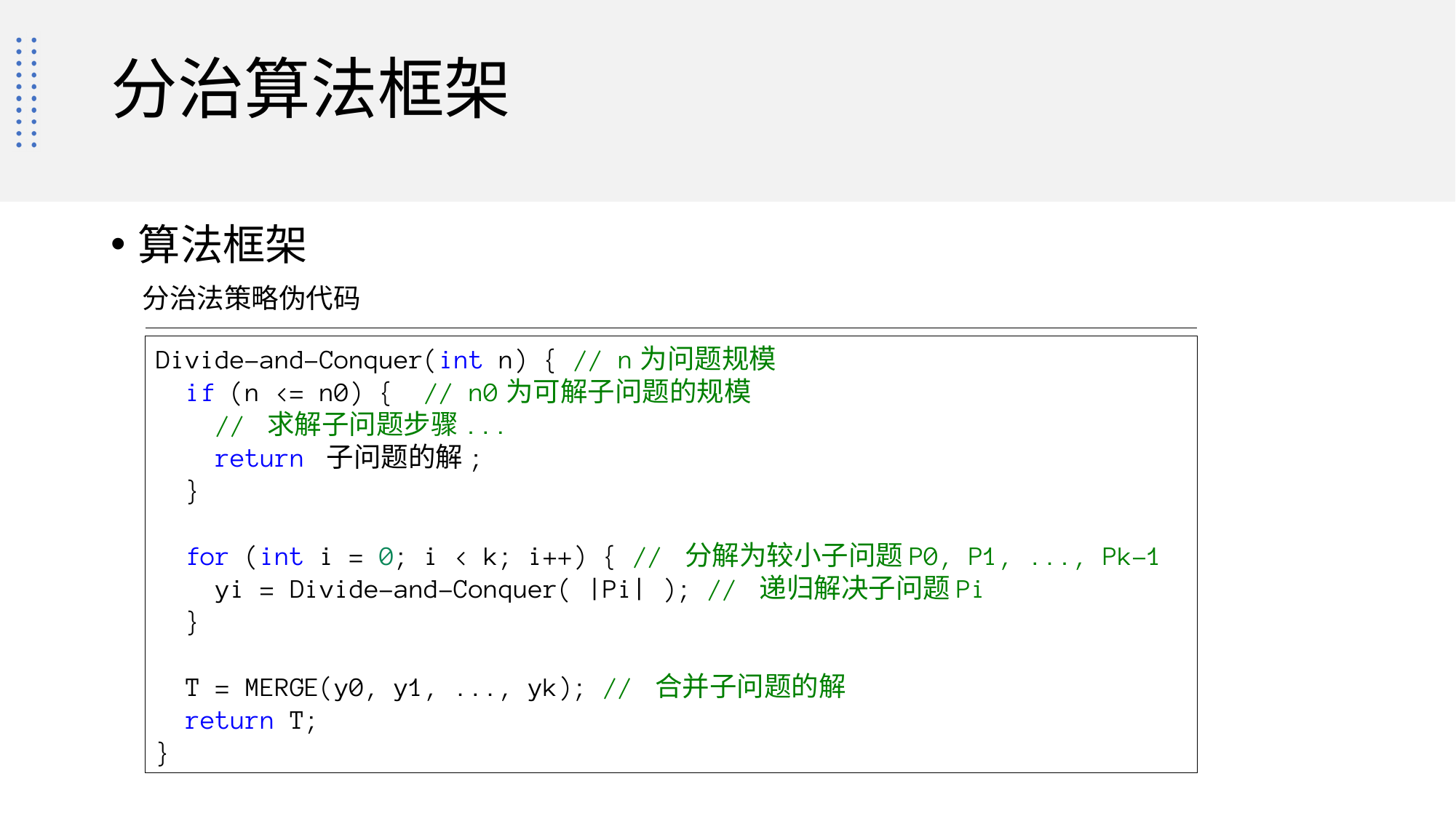

# 分治算法框架
算法框架
分治法策略伪代码
Divide-and-Conquer(int n) { // n为问题规模
  if (n <= n0) {  // n0为可解子问题的规模
    // 求解子问题步骤...
    return 子问题的解;
  }
  for (int i = 0; i < k; i++) { // 分解为较小子问题P0, P1, ..., Pk-1
    yi = Divide-and-Conquer( |Pi| ); // 递归解决子问题Pi
  }

  T = MERGE(y0, y1, ..., yk); // 合并子问题的解
  return T;
}